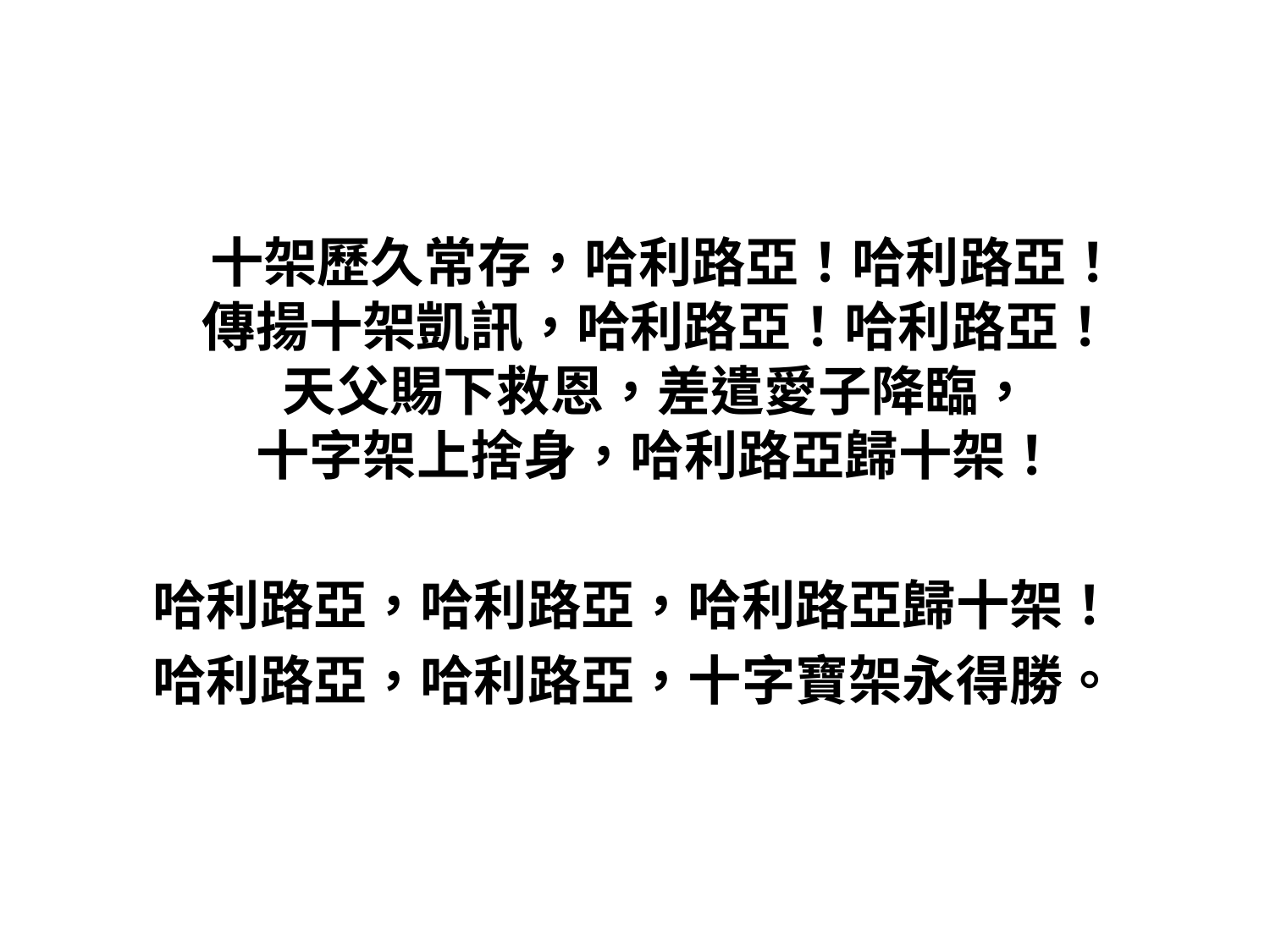

#
    十架歷久常存，哈利路亞！哈利路亞！
傳揚十架凱訊，哈利路亞！哈利路亞！
天父賜下救恩，差遣愛子降臨，
十字架上捨身，哈利路亞歸十架！

哈利路亞，哈利路亞，哈利路亞歸十架！
哈利路亞，哈利路亞，十字寶架永得勝。